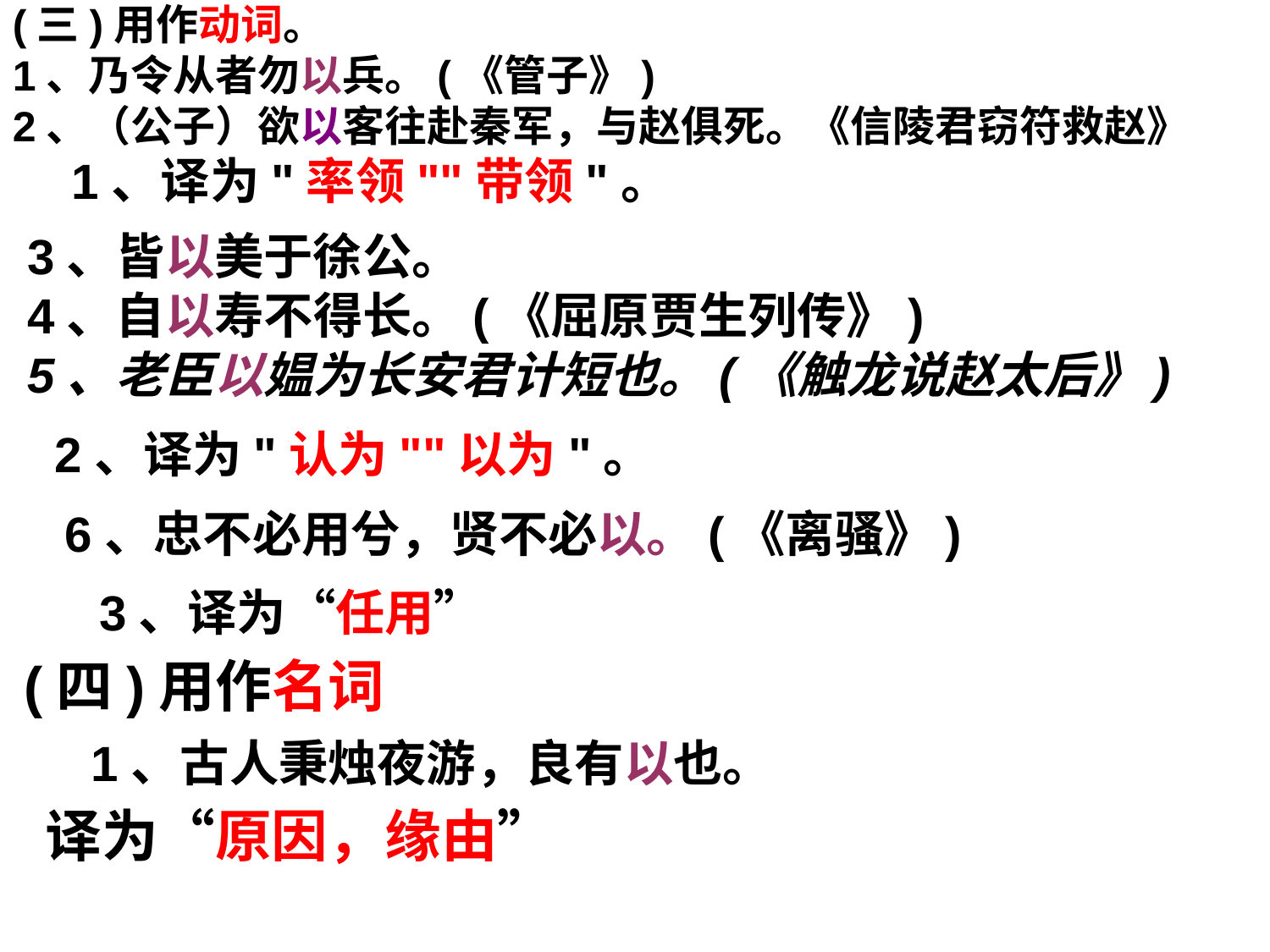

(三)用作动词。
1、乃令从者勿以兵。(《管子》)
2、（公子）欲以客往赴秦军，与赵俱死。《信陵君窃符救赵》

1、译为"率领""带领"。
3、皆以美于徐公。
4、自以寿不得长。(《屈原贾生列传》)
5、老臣以媪为长安君计短也。(《触龙说赵太后》)
2、译为"认为""以为"。
6、忠不必用兮，贤不必以。(《离骚》)
3、译为“任用”
(四)用作名词
1、古人秉烛夜游，良有以也。
译为“原因，缘由”